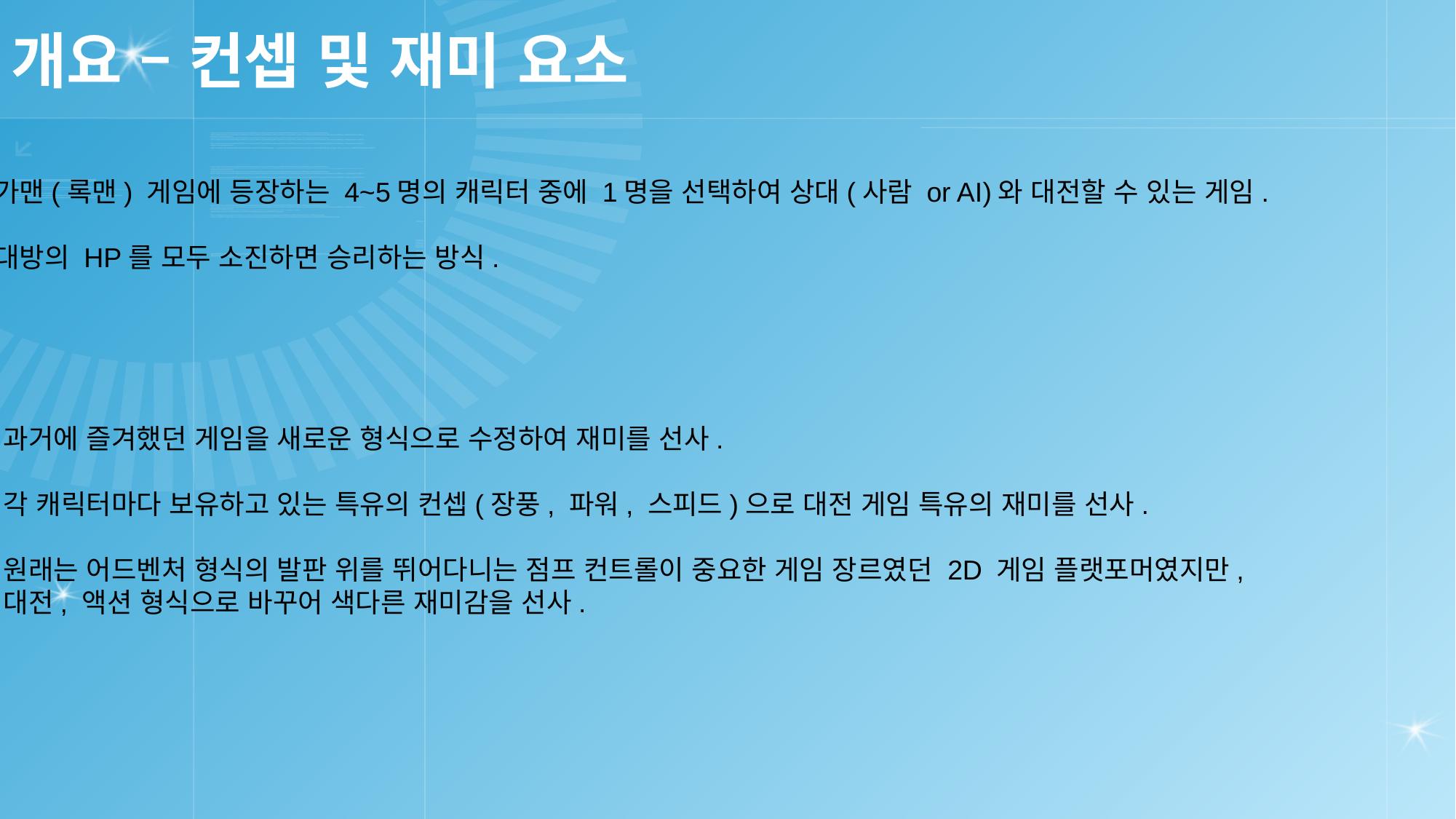

# 개요 – 컨셉 및 재미 요소
메가맨(록맨) 게임에 등장하는 4~5명의 캐릭터 중에 1명을 선택하여 상대(사람 or AI)와 대전할 수 있는 게임.

상대방의 HP를 모두 소진하면 승리하는 방식.
과거에 즐겨했던 게임을 새로운 형식으로 수정하여 재미를 선사.

각 캐릭터마다 보유하고 있는 특유의 컨셉(장풍, 파워, 스피드)으로 대전 게임 특유의 재미를 선사.

원래는 어드벤처 형식의 발판 위를 뛰어다니는 점프 컨트롤이 중요한 게임 장르였던 2D 게임 플랫포머였지만,
대전, 액션 형식으로 바꾸어 색다른 재미감을 선사.